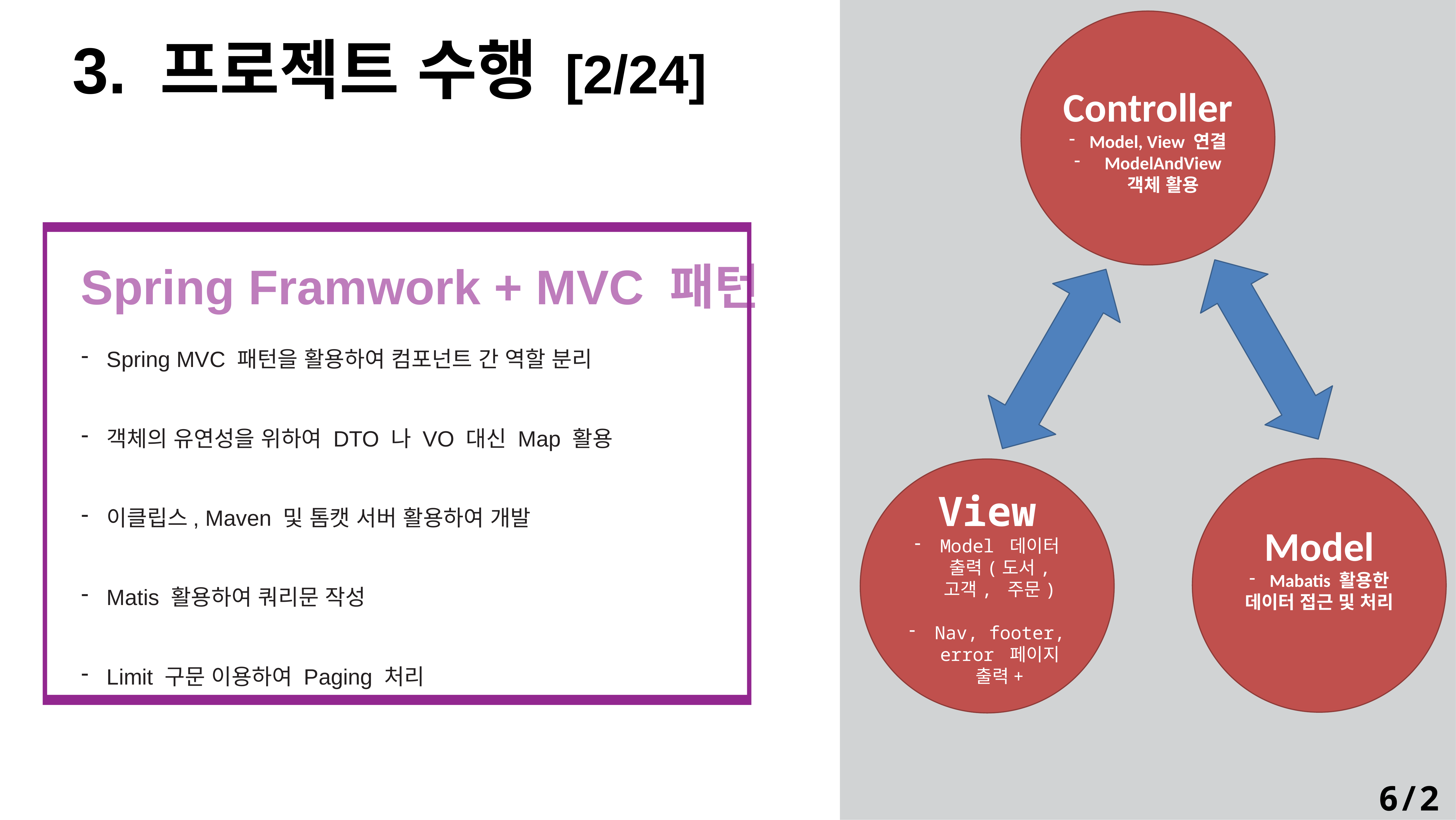

Controller
Model, View 연결
ModelAndView 객체 활용
    3. 프로젝트 수행 [2/24]

Spring Framwork + MVC 패턴

Spring MVC 패턴을 활용하여 컴포넌트 간 역할 분리

객체의 유연성을 위하여 DTO 나 VO 대신 Map 활용

이클립스, Maven 및 톰캣 서버 활용하여 개발

Matis 활용하여 쿼리문 작성

Limit 구문 이용하여 Paging 처리

Model
Mabatis 활용한
데이터 접근 및 처리

View
Model 데이터 출력(도서, 고객, 주문)

Nav, footer, error 페이지 출력+
6/29